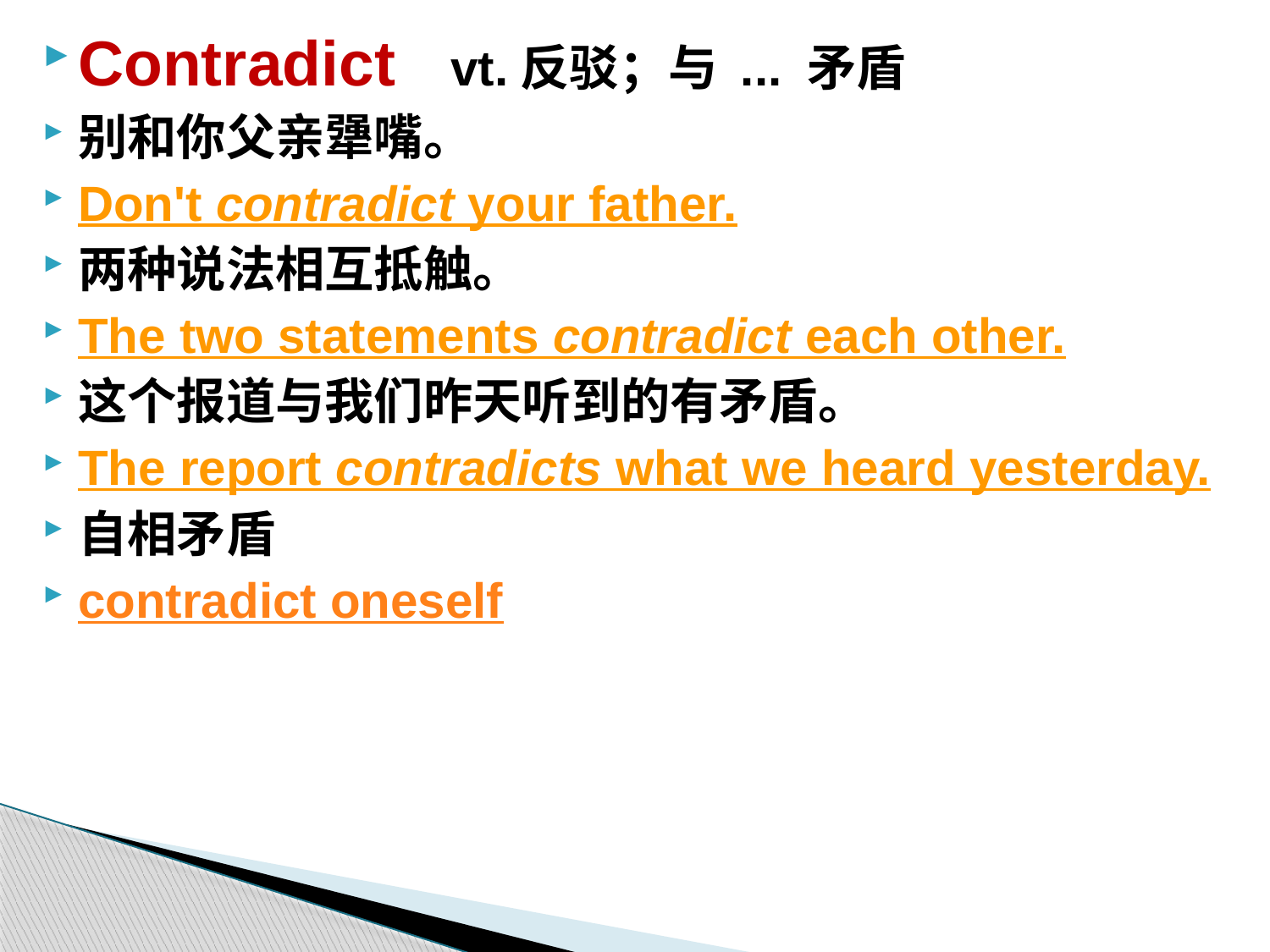

Contradict    vt.反驳；与 ... 矛盾
别和你父亲犟嘴。
Don't contradict your father.
两种说法相互抵触。
The two statements contradict each other.
这个报道与我们昨天听到的有矛盾。
The report contradicts what we heard yesterday.
自相矛盾
contradict oneself